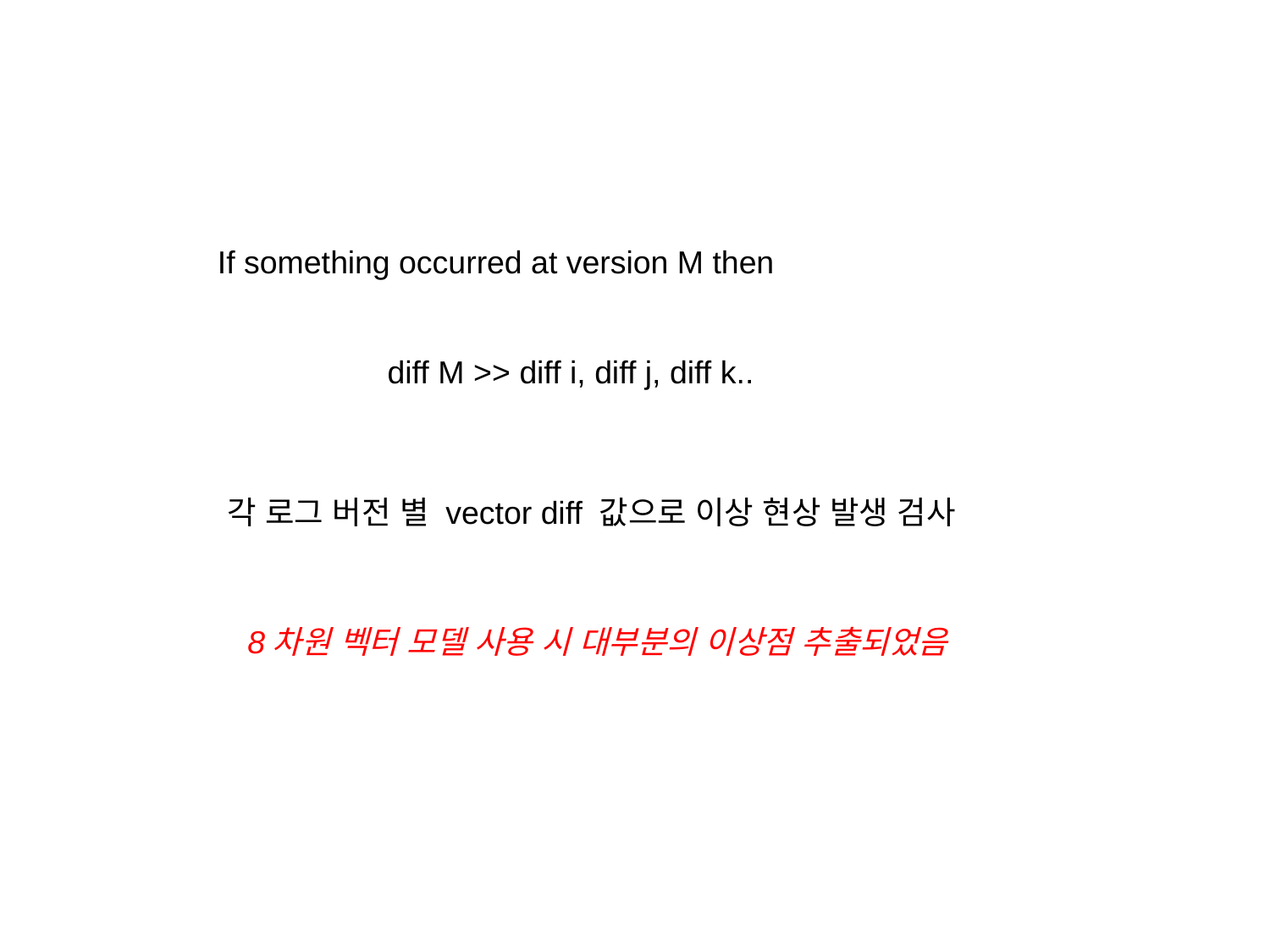

If something occurred at version M then
diff M >> diff i, diff j, diff k..
각 로그 버전 별 vector diff 값으로 이상 현상 발생 검사
8차원 벡터 모델 사용 시 대부분의 이상점 추출되었음